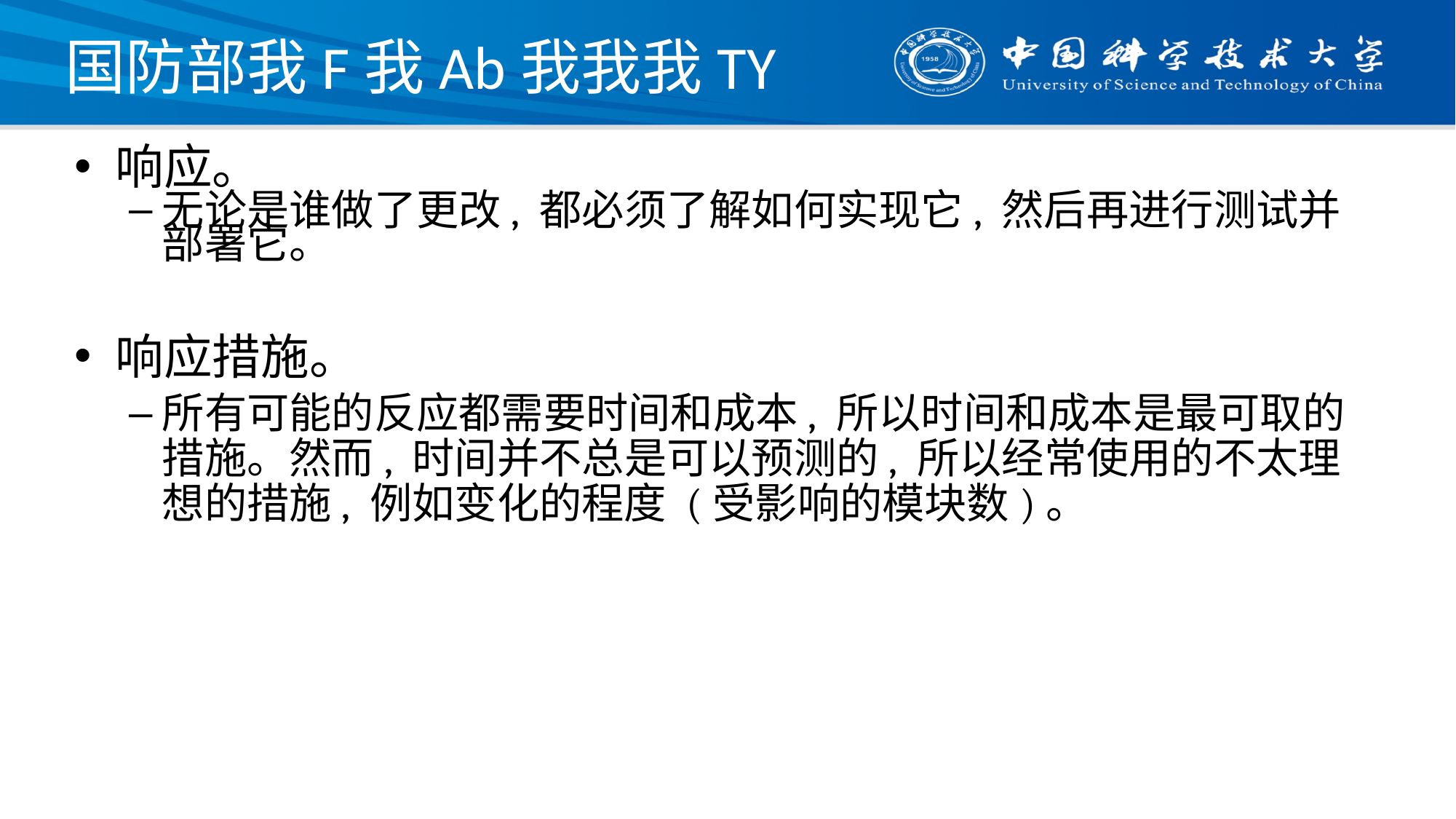

# 国防部我F我Ab我我我TY
响应。
无论是谁做了更改, 都必须了解如何实现它, 然后再进行测试并部署它。

响应措施。
所有可能的反应都需要时间和成本, 所以时间和成本是最可取的措施。然而, 时间并不总是可以预测的, 所以经常使用的不太理想的措施, 例如变化的程度 (受影响的模块数)。